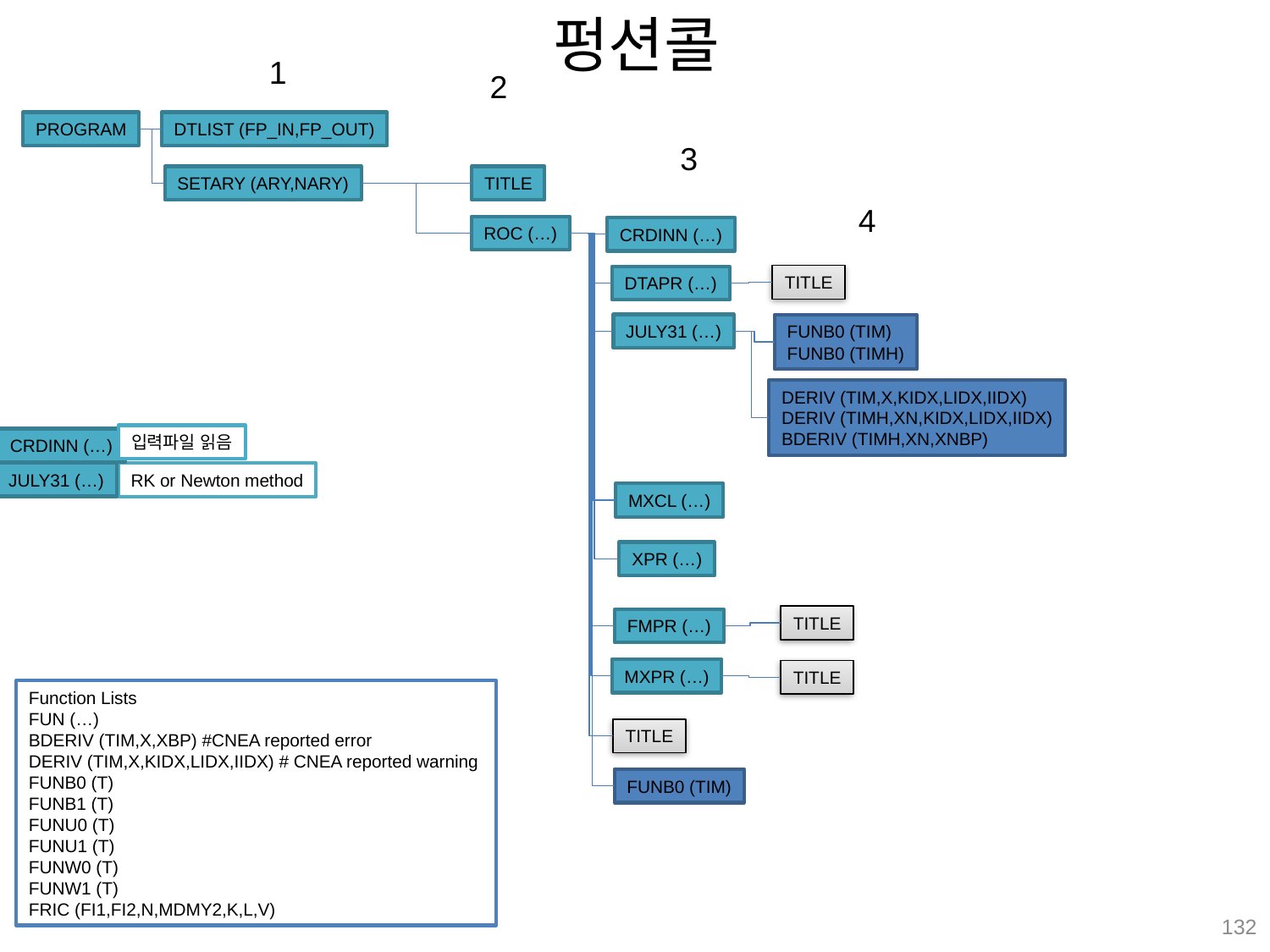

# 펑션콜
1
2
PROGRAM
DTLIST (FP_IN,FP_OUT)
3
SETARY (ARY,NARY)
TITLE
4
ROC (…)
CRDINN (…)
TITLE
DTAPR (…)
JULY31 (…)
FUNB0 (TIM)
FUNB0 (TIMH)
DERIV (TIM,X,KIDX,LIDX,IIDX)
DERIV (TIMH,XN,KIDX,LIDX,IIDX)
BDERIV (TIMH,XN,XNBP)
입력파일 읽음
CRDINN (…)
JULY31 (…)
RK or Newton method
MXCL (…)
XPR (…)
TITLE
FMPR (…)
MXPR (…)
TITLE
Function Lists
FUN (…)
BDERIV (TIM,X,XBP) #CNEA reported error
DERIV (TIM,X,KIDX,LIDX,IIDX) # CNEA reported warning
FUNB0 (T)
FUNB1 (T)
FUNU0 (T)
FUNU1 (T)
FUNW0 (T)
FUNW1 (T)
FRIC (FI1,FI2,N,MDMY2,K,L,V)
TITLE
FUNB0 (TIM)
132